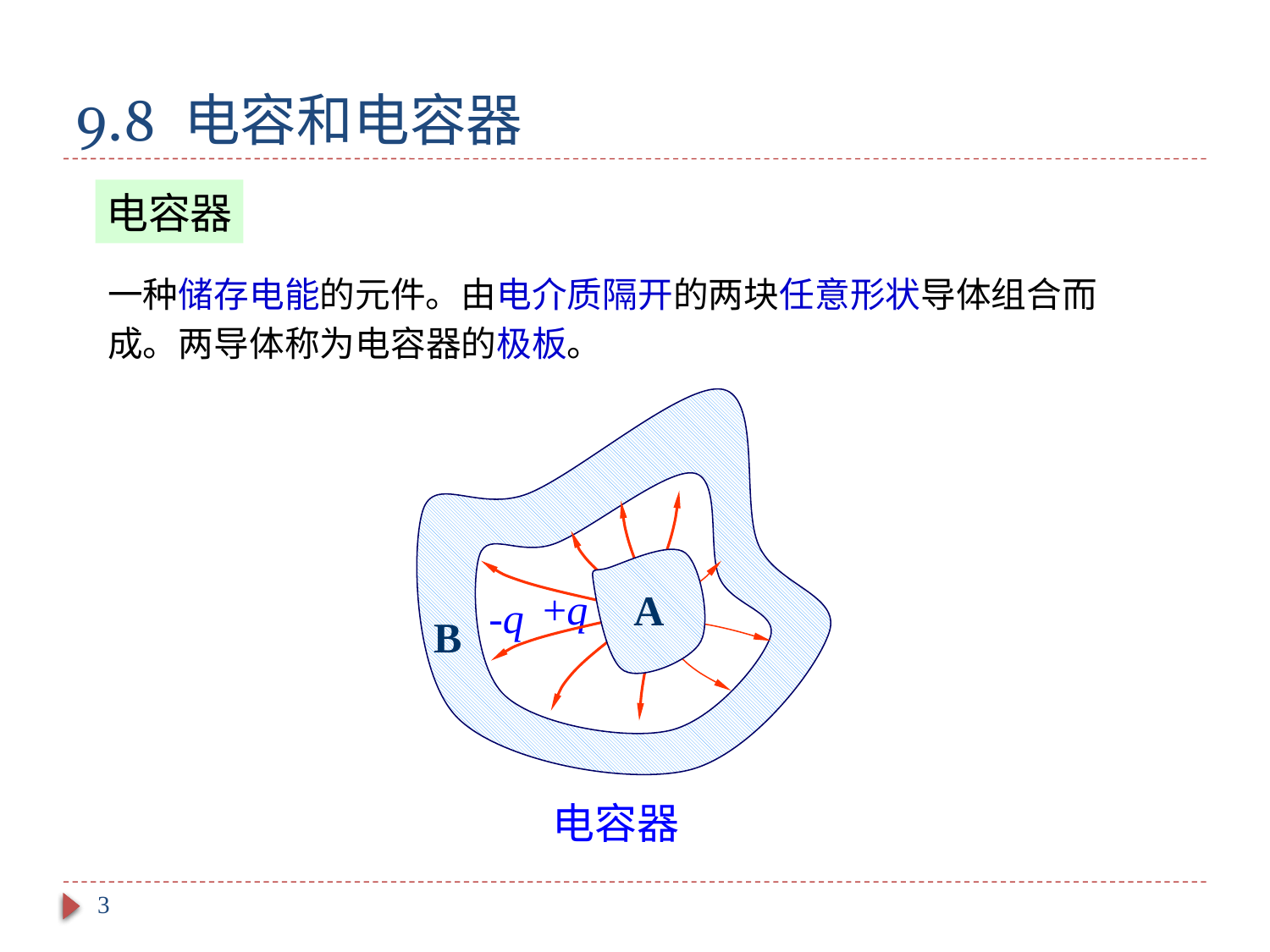

# 9.8 电容和电容器
电容器
一种储存电能的元件。由电介质隔开的两块任意形状导体组合而成。两导体称为电容器的极板。

A
+q
-q

B

电容器
3